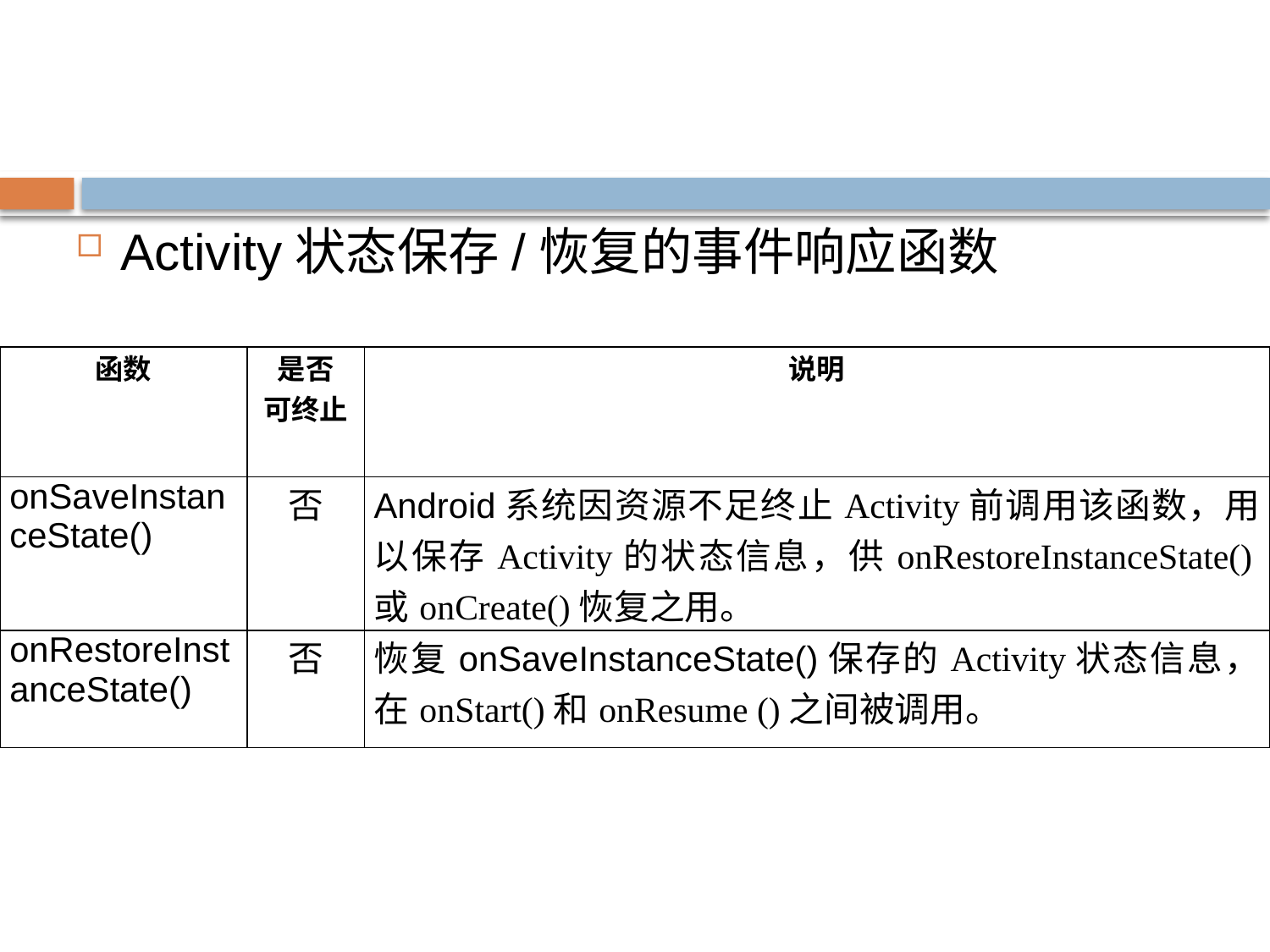

#
Activity状态保存/恢复的事件响应函数
| 函数 | 是否 可终止 | 说明 |
| --- | --- | --- |
| onSaveInstanceState() | 否 | Android系统因资源不足终止Activity前调用该函数，用以保存Activity的状态信息，供onRestoreInstanceState()或onCreate()恢复之用。 |
| onRestoreInstanceState() | 否 | 恢复onSaveInstanceState()保存的Activity状态信息，在onStart()和onResume ()之间被调用。 |